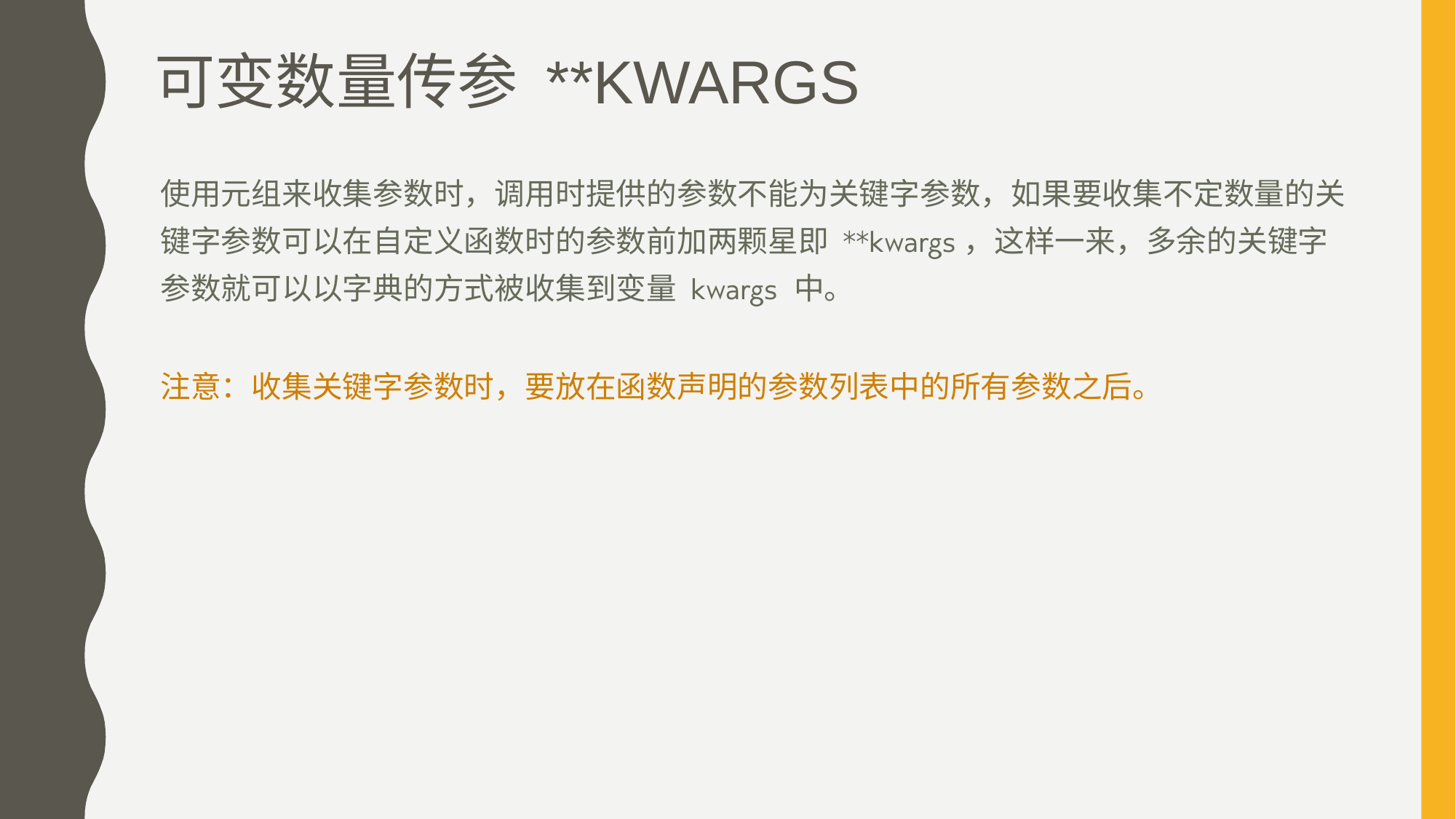

# 可变数量传参 **kwargs
使用元组来收集参数时，调用时提供的参数不能为关键字参数，如果要收集不定数量的关键字参数可以在自定义函数时的参数前加两颗星即 **kwargs，这样一来，多余的关键字参数就可以以字典的方式被收集到变量 kwargs 中。

注意：收集关键字参数时，要放在函数声明的参数列表中的所有参数之后。